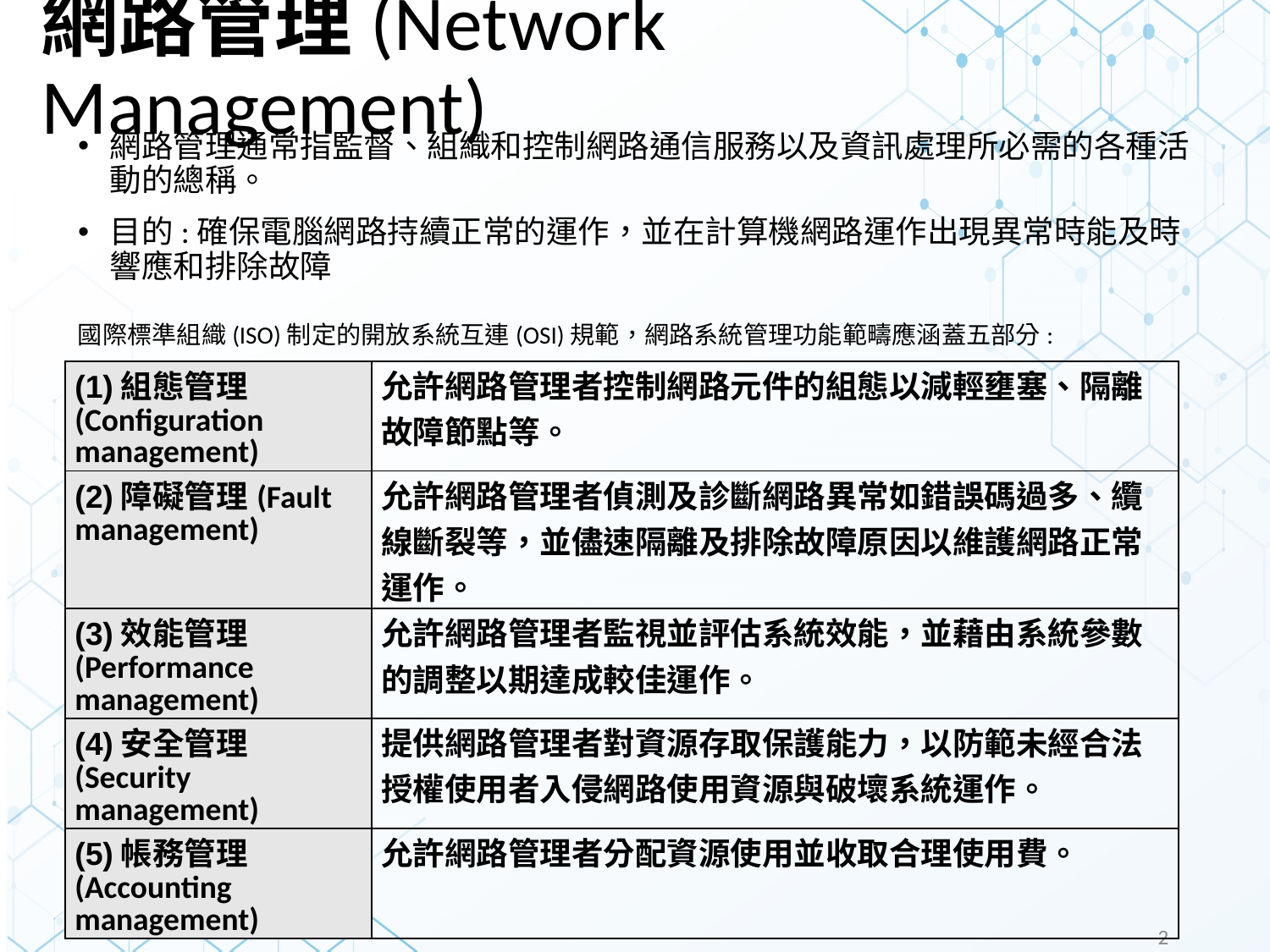

# 網路管理(Network Management)
網路管理通常指監督、組織和控制網路通信服務以及資訊處理所必需的各種活動的總稱。
目的:確保電腦網路持續正常的運作，並在計算機網路運作出現異常時能及時響應和排除故障

國際標準組織(ISO)制定的開放系統互連(OSI)規範，網路系統管理功能範疇應涵蓋五部分:
| (1)組態管理(Configuration management) | 允許網路管理者控制網路元件的組態以減輕壅塞、隔離故障節點等。 |
| --- | --- |
| (2)障礙管理(Fault management) | 允許網路管理者偵測及診斷網路異常如錯誤碼過多、纜線斷裂等，並儘速隔離及排除故障原因以維護網路正常運作。 |
| (3)效能管理(Performance management) | 允許網路管理者監視並評估系統效能，並藉由系統參數的調整以期達成較佳運作。 |
| (4)安全管理(Security management) | 提供網路管理者對資源存取保護能力，以防範未經合法授權使用者入侵網路使用資源與破壞系統運作。 |
| (5)帳務管理(Accounting management) | 允許網路管理者分配資源使用並收取合理使用費。 |
2